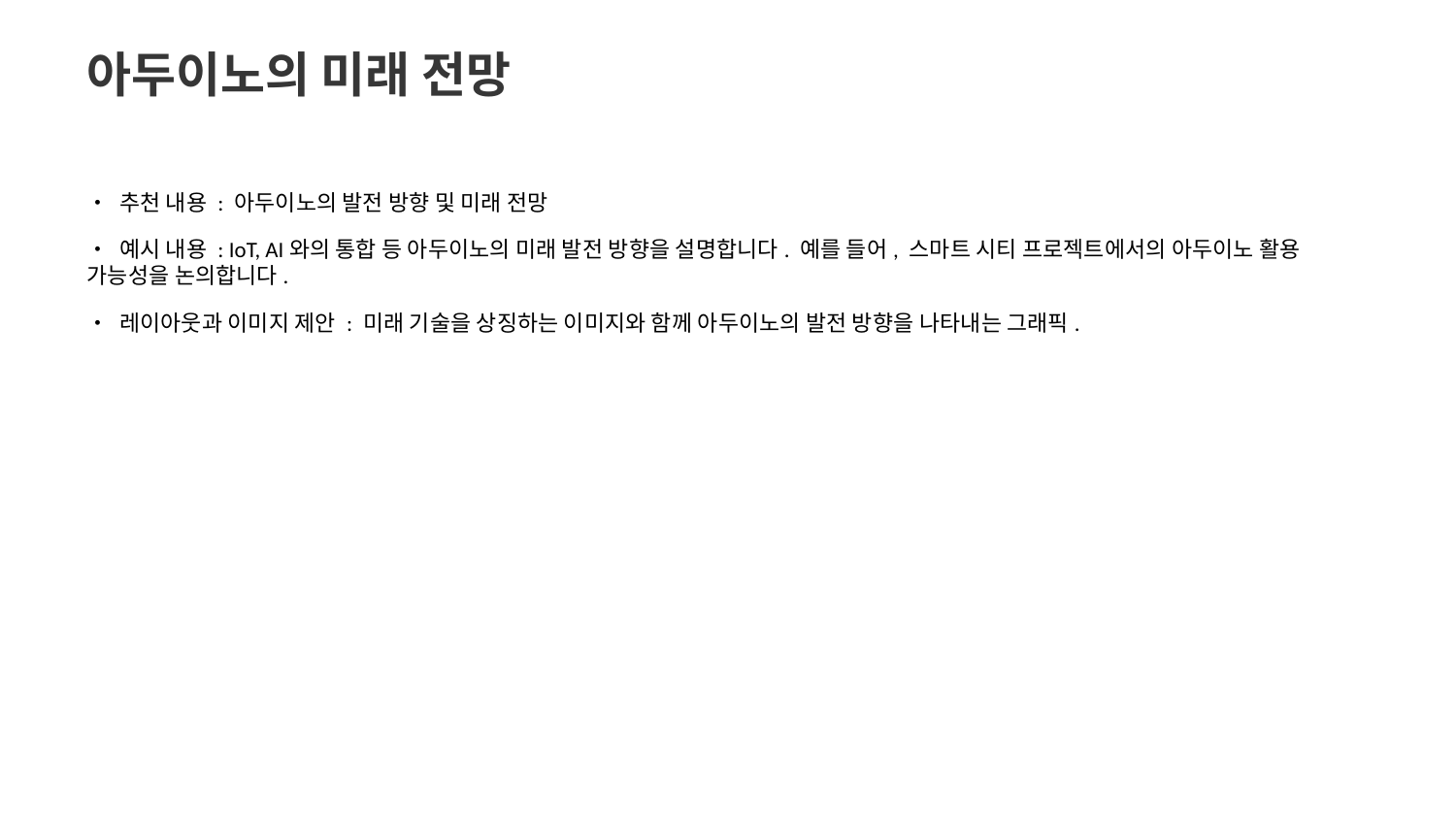

아두이노의 미래 전망
• 추천 내용 : 아두이노의 발전 방향 및 미래 전망
• 예시 내용 : IoT, AI와의 통합 등 아두이노의 미래 발전 방향을 설명합니다. 예를 들어, 스마트 시티 프로젝트에서의 아두이노 활용 가능성을 논의합니다.
• 레이아웃과 이미지 제안 : 미래 기술을 상징하는 이미지와 함께 아두이노의 발전 방향을 나타내는 그래픽.